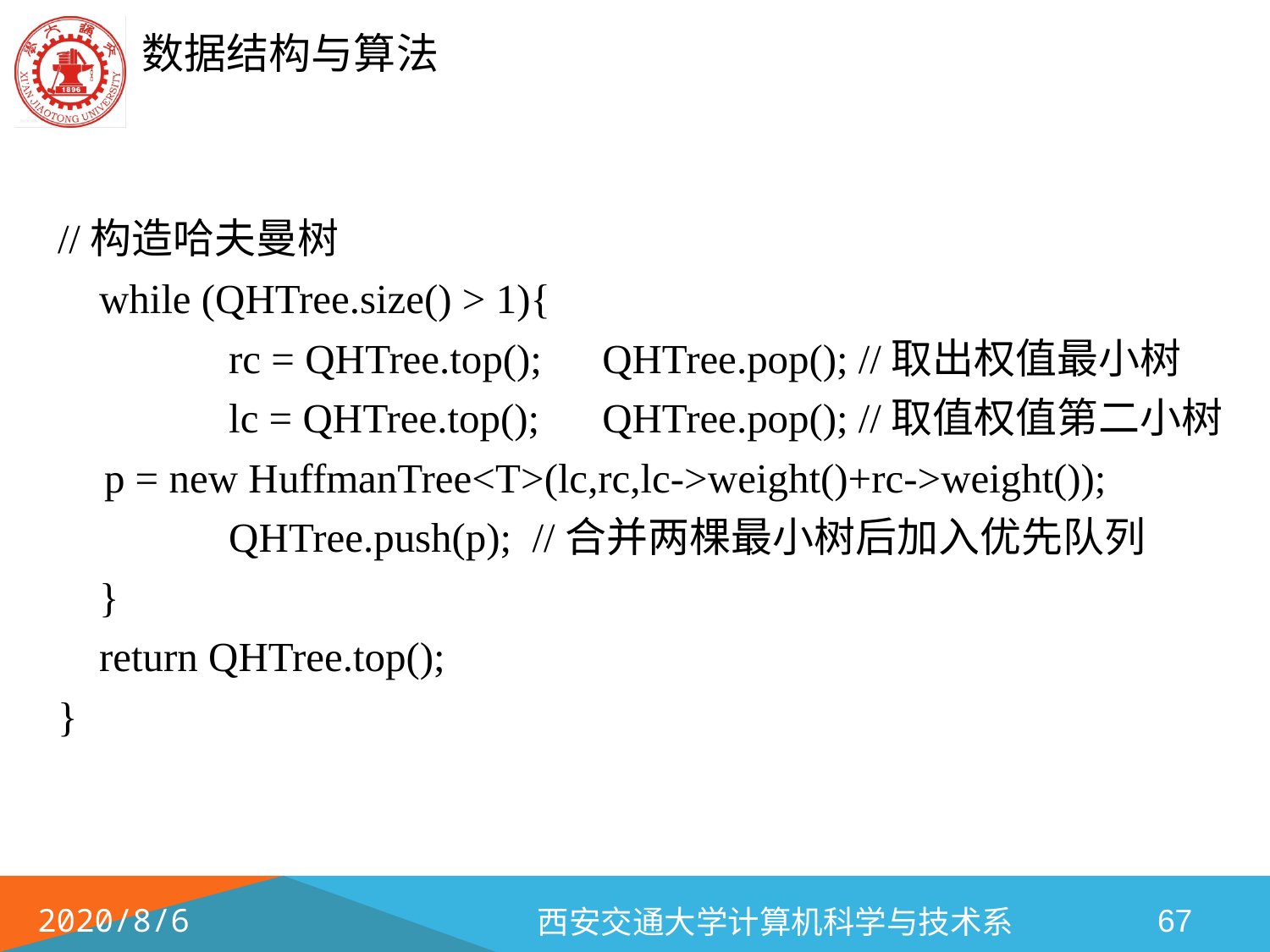

//构造哈夫曼树
    while (QHTree.size() > 1){
        	rc = QHTree.top();     	QHTree.pop(); //取出权值最小树
        	lc = QHTree.top();      	QHTree.pop(); //取值权值第二小树
		p = new HuffmanTree<T>(lc,rc,lc->weight()+rc->weight());
        	QHTree.push(p);  //合并两棵最小树后加入优先队列
    }
    return QHTree.top();
}